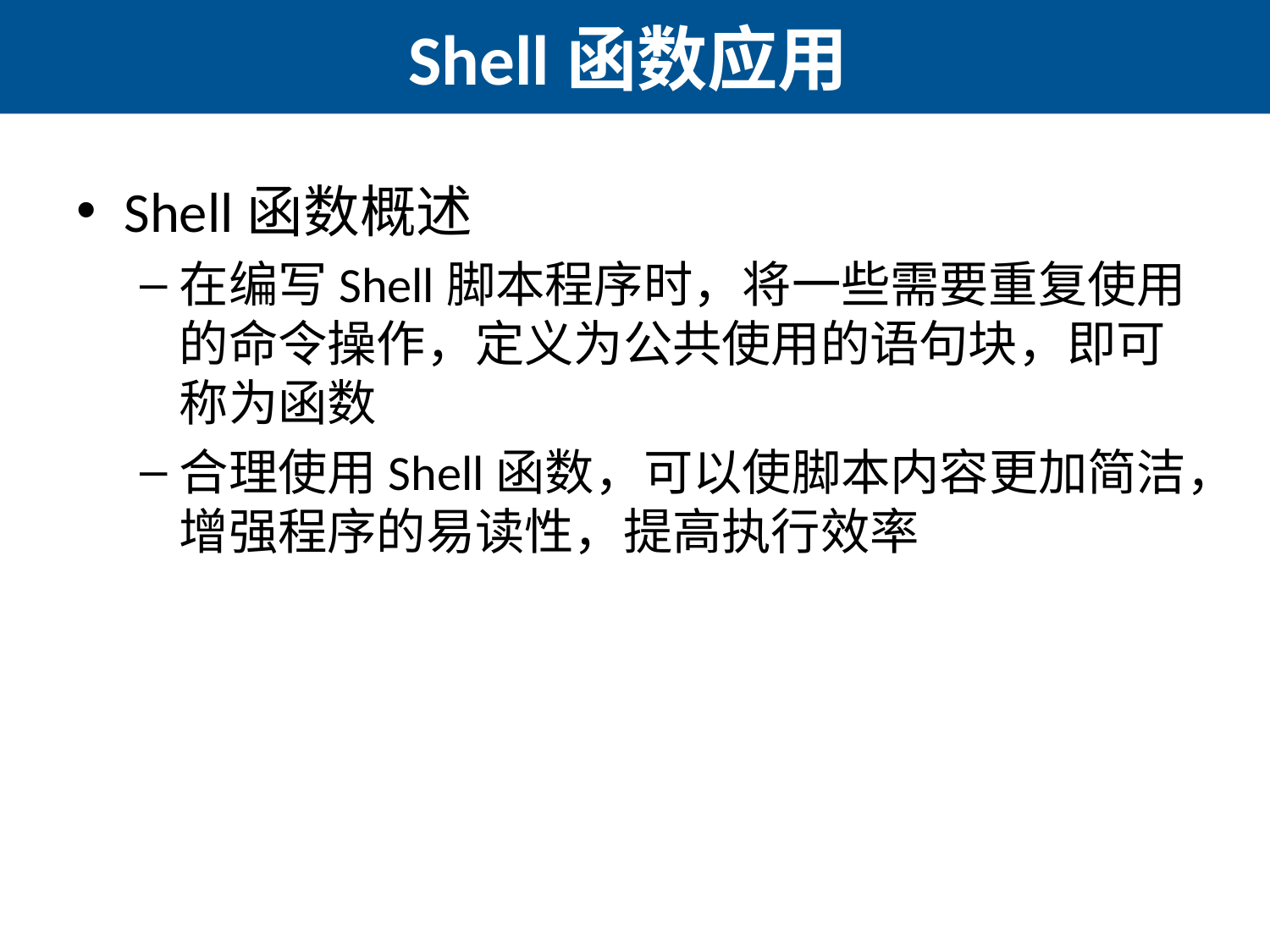

# Shell函数应用
Shell函数概述
在编写Shell脚本程序时，将一些需要重复使用的命令操作，定义为公共使用的语句块，即可称为函数
合理使用Shell函数，可以使脚本内容更加简洁，增强程序的易读性，提高执行效率